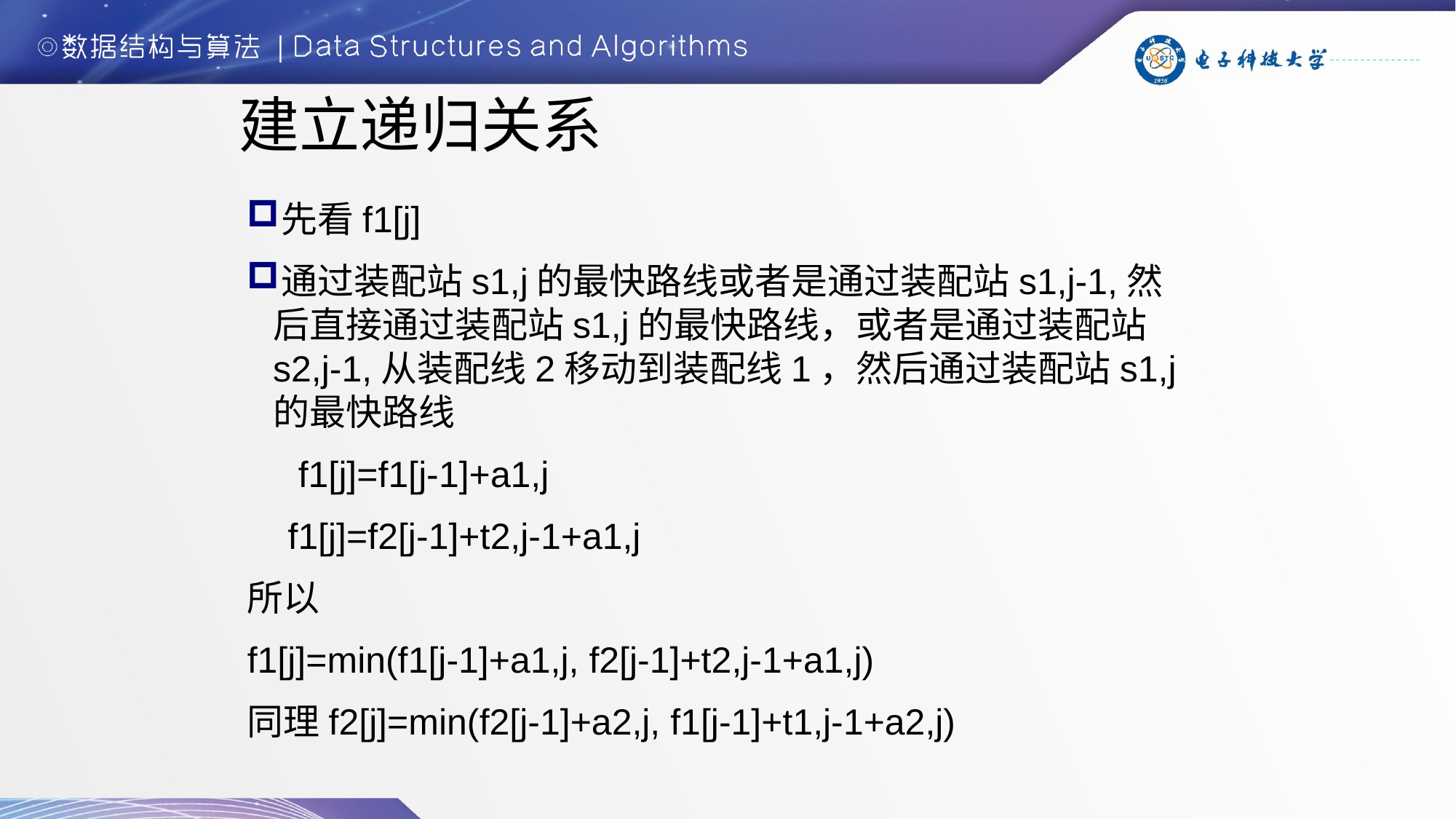

# 建立递归关系

先看f1[j]
通过装配站s1,j的最快路线或者是通过装配站s1,j-1,然后直接通过装配站s1,j的最快路线，或者是通过装配站s2,j-1,从装配线2移动到装配线1，然后通过装配站s1,j的最快路线
     f1[j]=f1[j-1]+a1,j
    f1[j]=f2[j-1]+t2,j-1+a1,j
所以
f1[j]=min(f1[j-1]+a1,j, f2[j-1]+t2,j-1+a1,j)
同理f2[j]=min(f2[j-1]+a2,j, f1[j-1]+t1,j-1+a2,j)